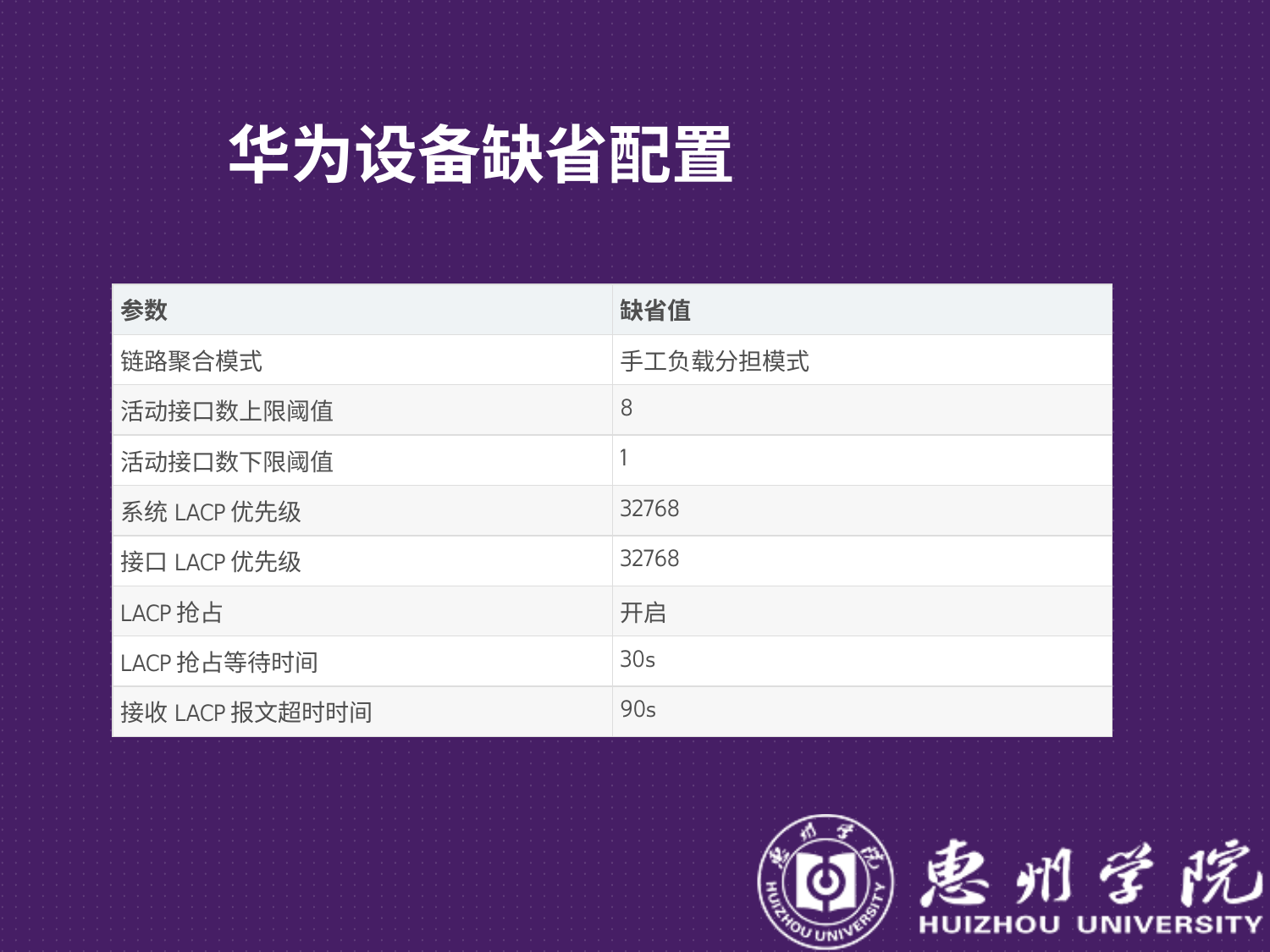

# 华为设备缺省配置
| 参数 | 缺省值 |
| --- | --- |
| 链路聚合模式 | 手工负载分担模式 |
| 活动接口数上限阈值 | 8 |
| 活动接口数下限阈值 | 1 |
| 系统LACP优先级 | 32768 |
| 接口LACP优先级 | 32768 |
| LACP抢占 | 开启 |
| LACP抢占等待时间 | 30s |
| 接收LACP报文超时时间 | 90s |